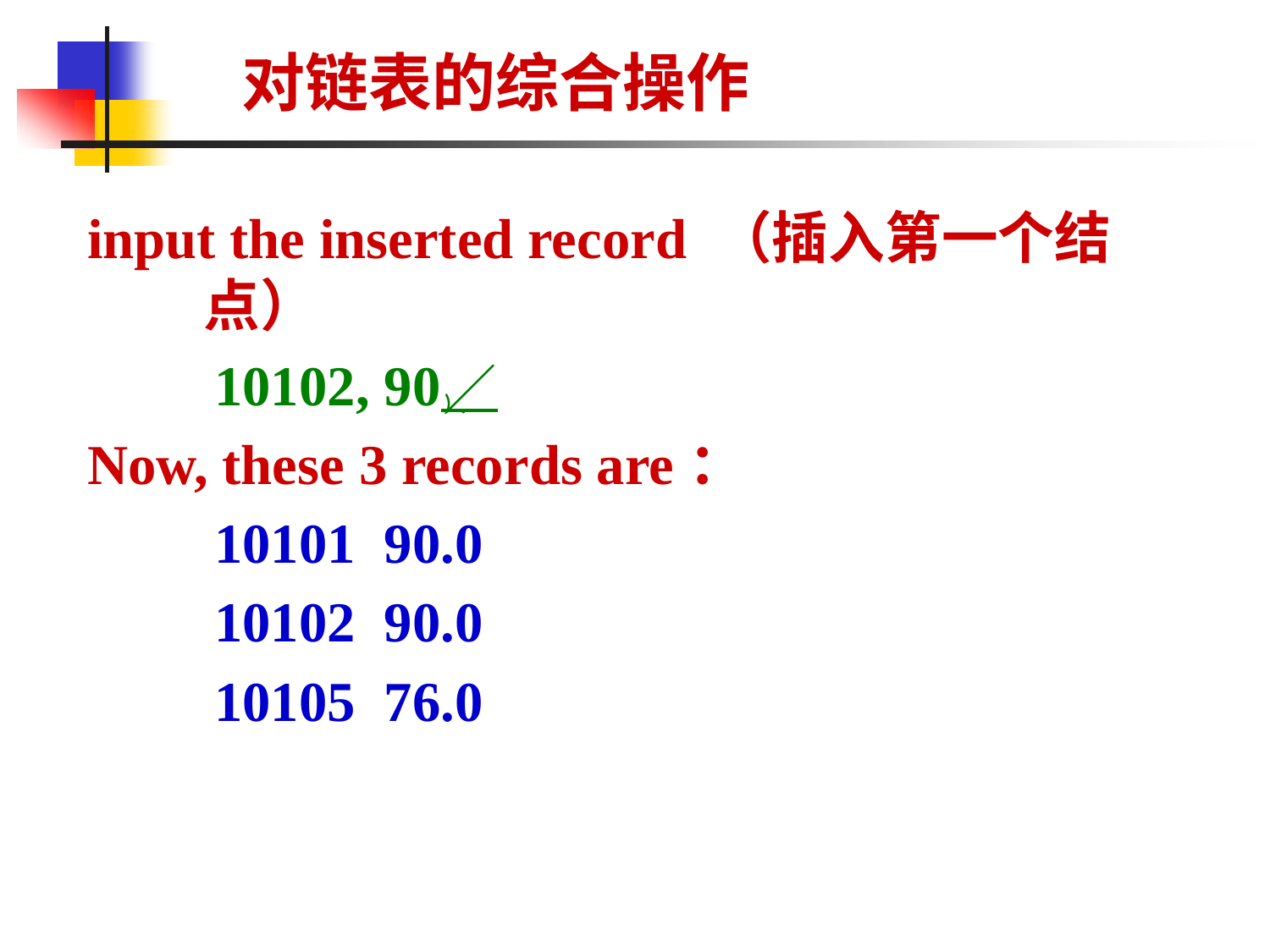

对链表的综合操作
input the inserted record （插入第一个结点）
10102, 90↙
Now, these 3 records are：
10101  90.0
10102  90.0
10105  76.0